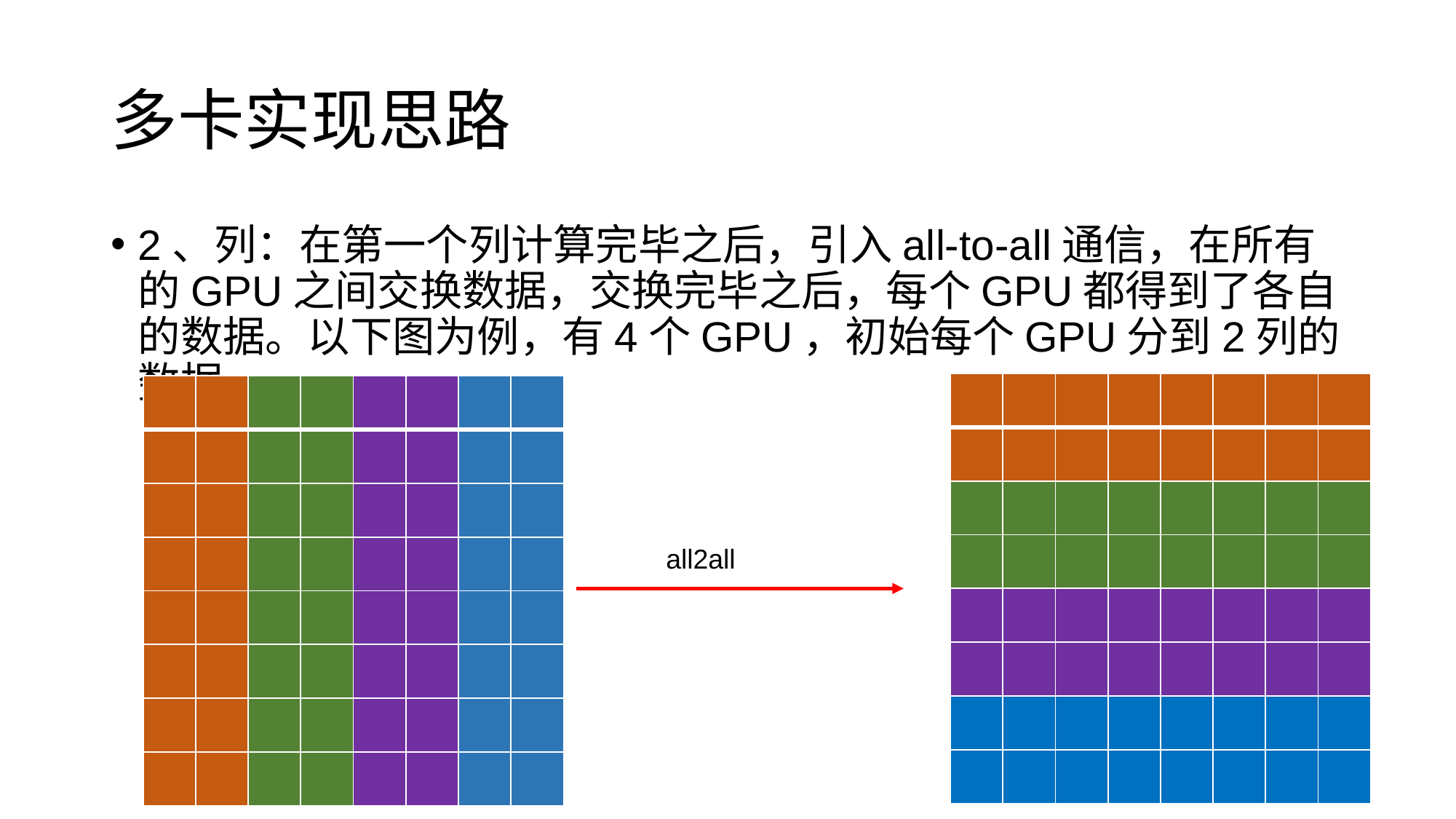

# 多卡实现思路
2、列：在第一个列计算完毕之后，引入all-to-all通信，在所有的GPU之间交换数据，交换完毕之后，每个GPU都得到了各自的数据。以下图为例，有4个GPU，初始每个GPU分到2列的数据。
|  |  |  |  |  |  |  |  |
| --- | --- | --- | --- | --- | --- | --- | --- |
|  |  |  |  |  |  |  |  |
|  |  |  |  |  |  |  |  |
|  |  |  |  |  |  |  |  |
|  |  |  |  |  |  |  |  |
|  |  |  |  |  |  |  |  |
|  |  |  |  |  |  |  |  |
|  |  |  |  |  |  |  |  |
|  |  |  |  |  |  |  |  |
| --- | --- | --- | --- | --- | --- | --- | --- |
|  |  |  |  |  |  |  |  |
|  |  |  |  |  |  |  |  |
|  |  |  |  |  |  |  |  |
|  |  |  |  |  |  |  |  |
|  |  |  |  |  |  |  |  |
|  |  |  |  |  |  |  |  |
|  |  |  |  |  |  |  |  |
all2all